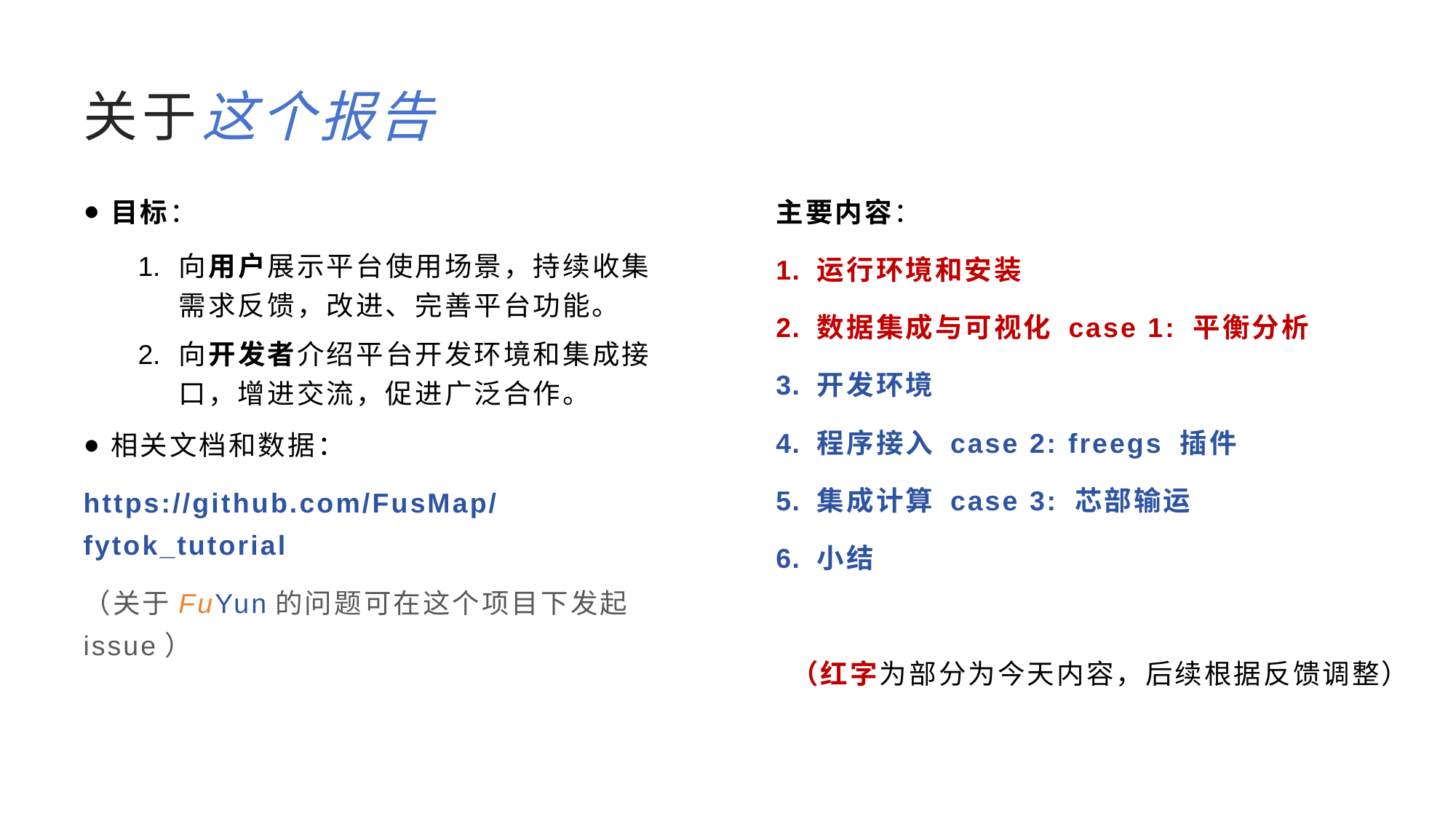

# 关于这个报告
目标：
向用户展示平台使用场景，持续收集需求反馈，改进、完善平台功能。
向开发者介绍平台开发环境和集成接口，增进交流，促进广泛合作。
相关文档和数据：
https://github.com/FusMap/fytok_tutorial
（关于FuYun的问题可在这个项目下发起issue）

主要内容：
运行环境和安装
数据集成与可视化 case 1: 平衡分析
开发环境
程序接入 case 2: freegs 插件
集成计算 case 3: 芯部输运
小结

 （红字为部分为今天内容，后续根据反馈调整）